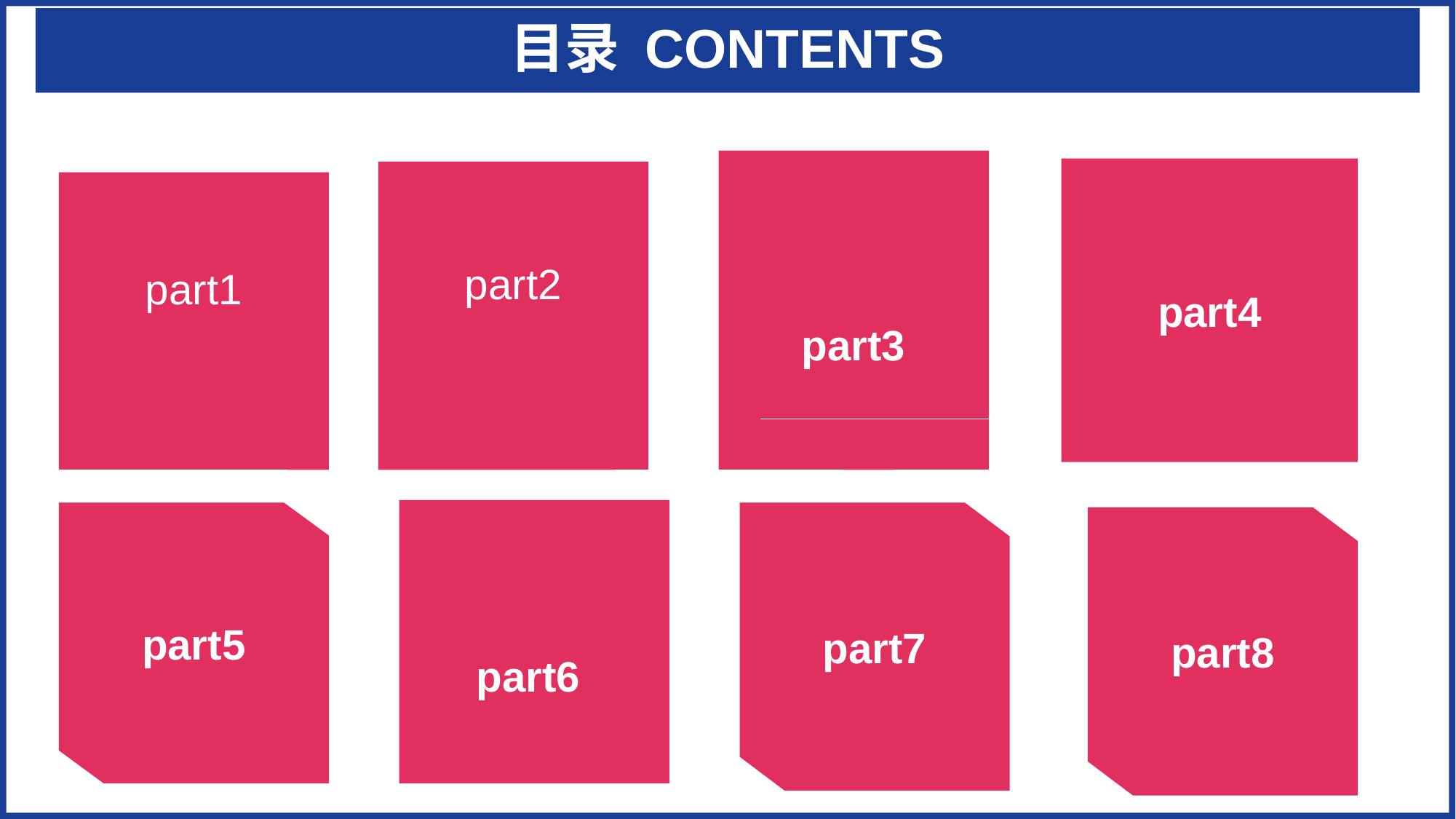

目录 CONTENTS

part3
part4
part2

part1

part6
part5
part7
part8